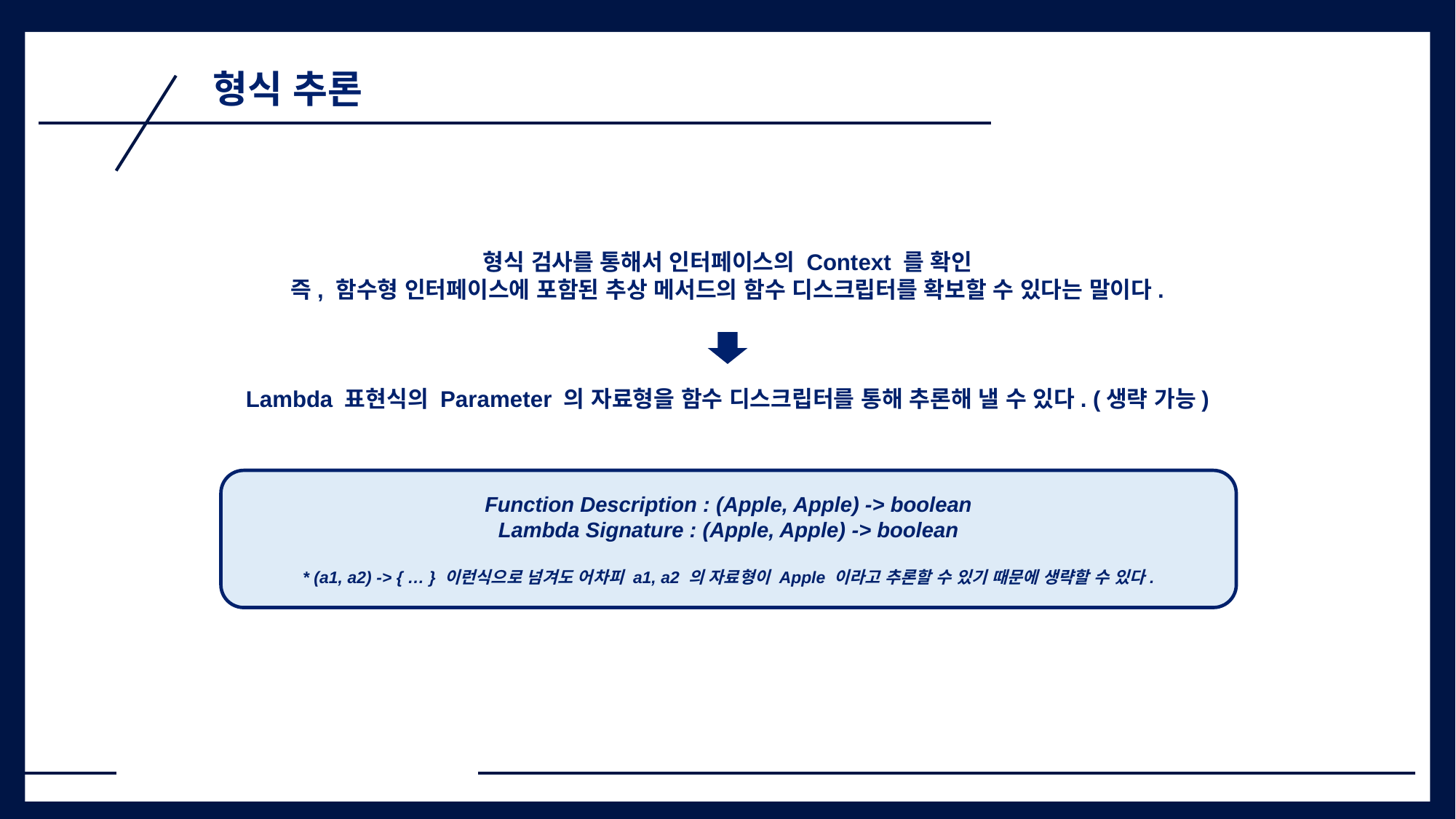

1
형식 추론
형식 검사를 통해서 인터페이스의 Context 를 확인
즉, 함수형 인터페이스에 포함된 추상 메서드의 함수 디스크립터를 확보할 수 있다는 말이다.

Lambda 표현식의 Parameter 의 자료형을 함수 디스크립터를 통해 추론해 낼 수 있다. (생략 가능)
Function Description : (Apple, Apple) -> boolean
Lambda Signature : (Apple, Apple) -> boolean

* (a1, a2) -> { … } 이런식으로 넘겨도 어차피 a1, a2 의 자료형이 Apple 이라고 추론할 수 있기 때문에 생략할 수 있다.